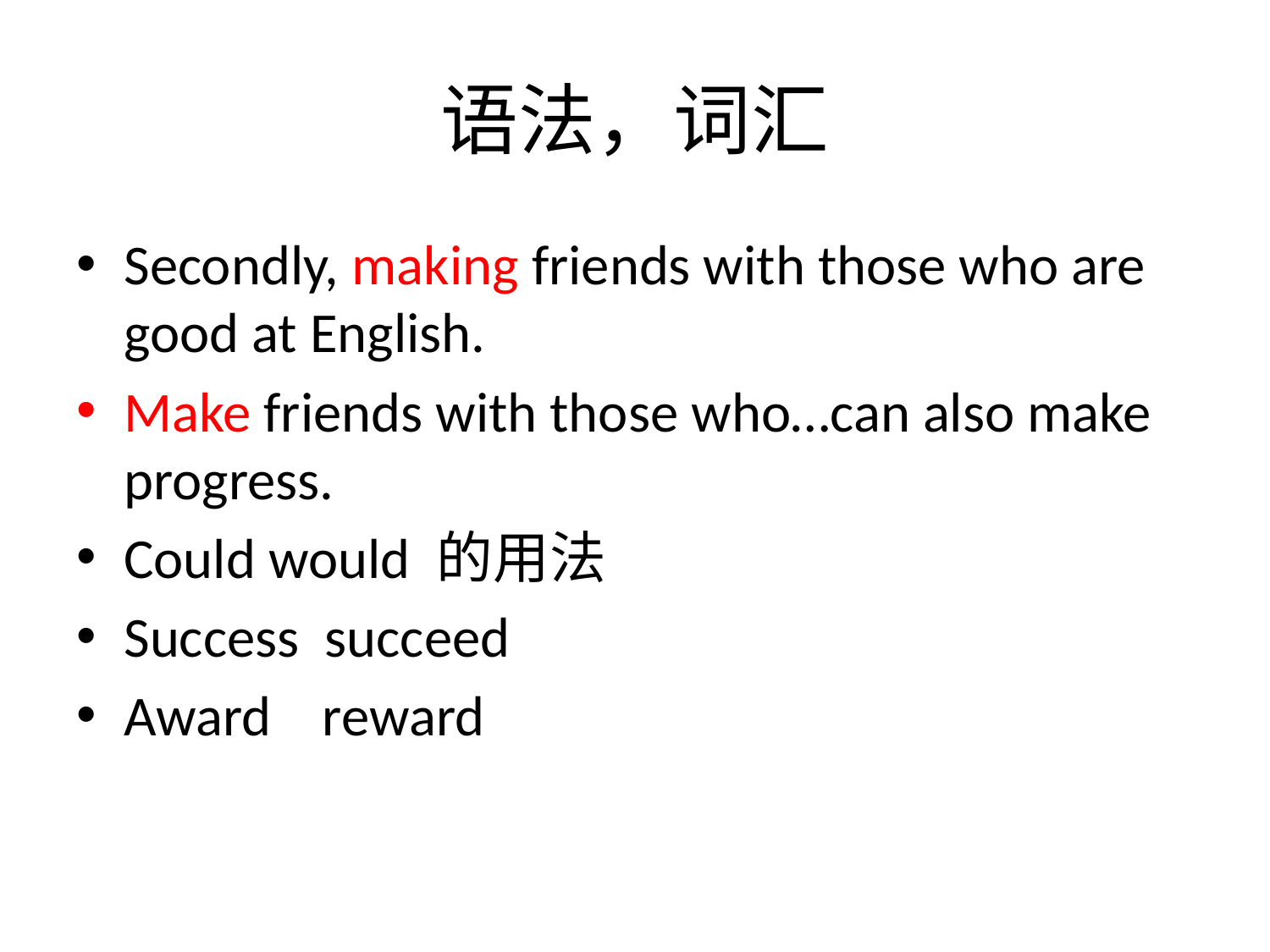

# 语法，词汇
Secondly, making friends with those who are good at English.
Make friends with those who…can also make progress.
Could would 的用法
Success  succeed
Award    reward